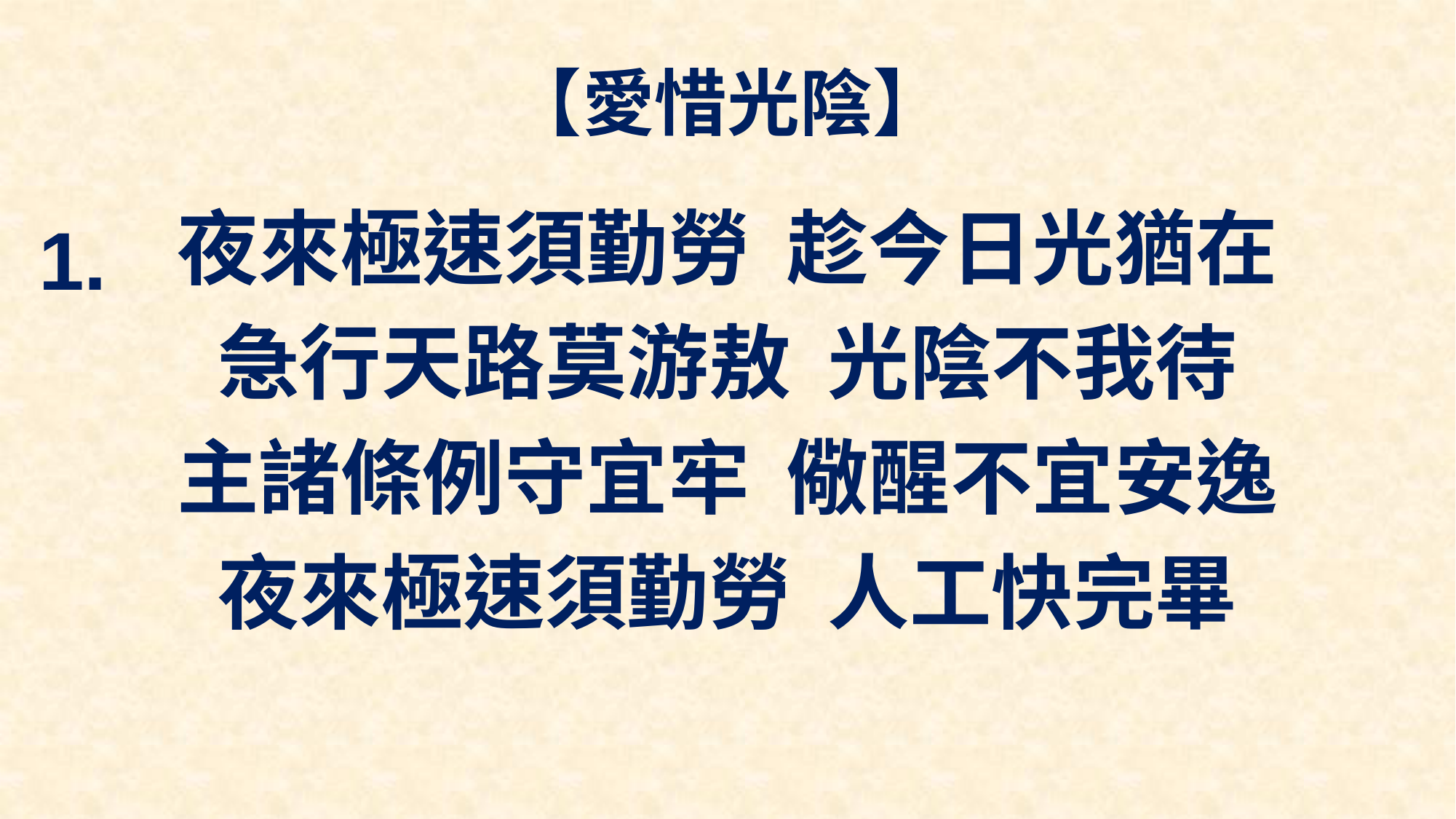

# 【愛惜光陰】
夜來極速須勤勞  趁今日光猶在
急行天路莫游敖  光陰不我待
主諸條例守宜牢  儆醒不宜安逸
夜來極速須勤勞  人工快完畢
1.